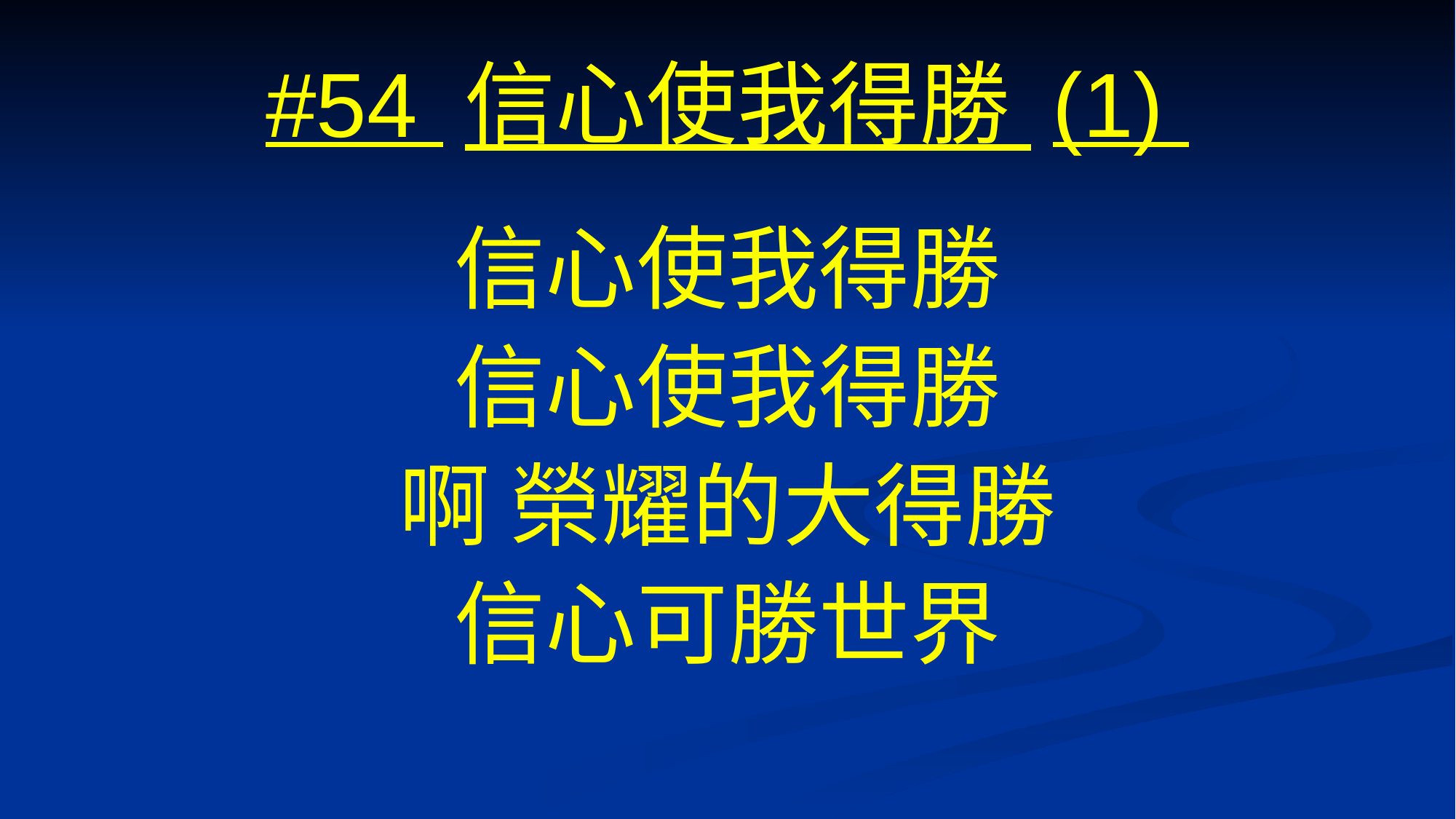

# #54 信心使我得勝 (1)
信心使我得勝
信心使我得勝
啊 榮耀的大得勝
信心可勝世界